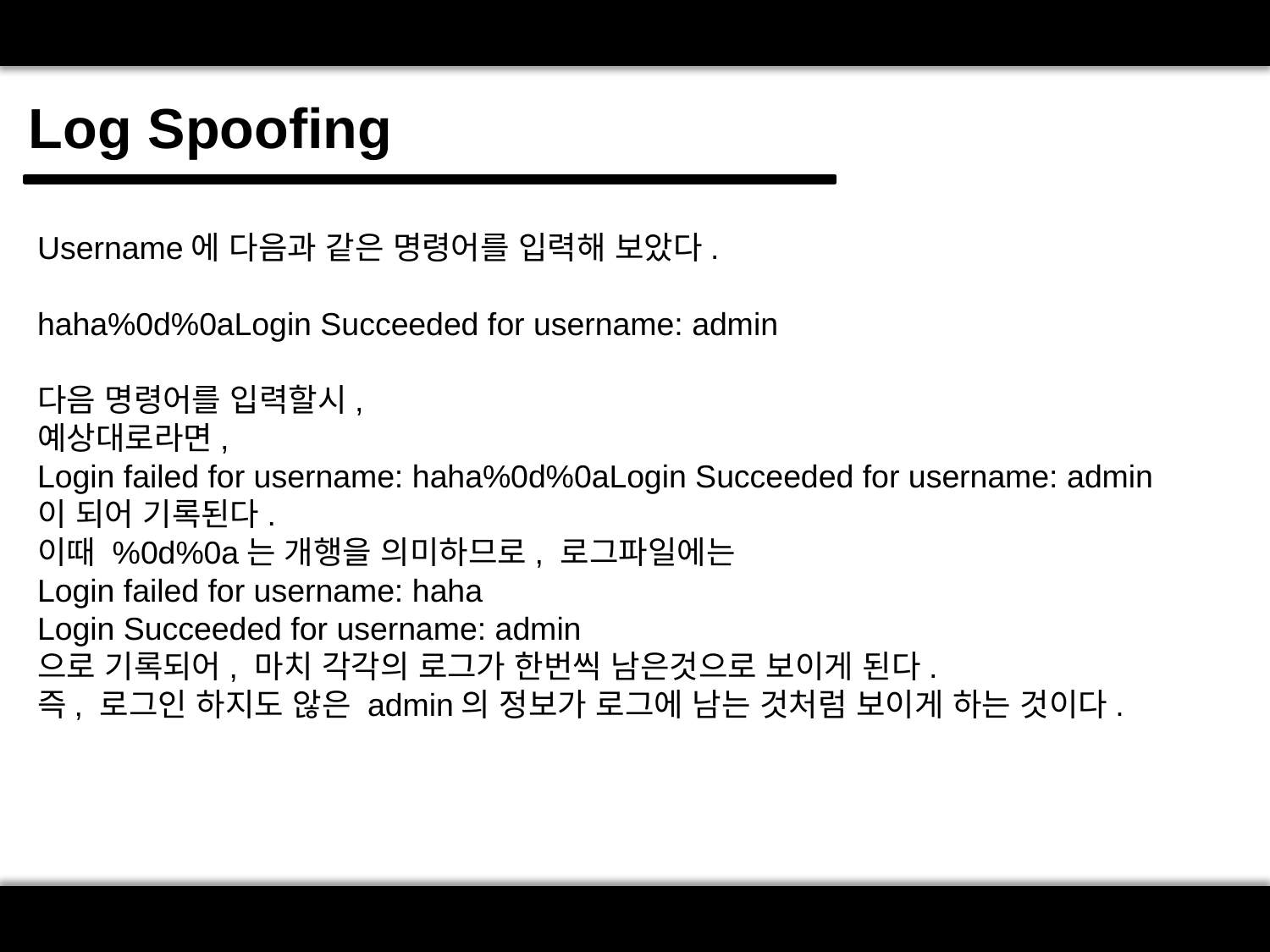

Log Spoofing

Username에 다음과 같은 명령어를 입력해 보았다.

haha%0d%0aLogin Succeeded for username: admin

다음 명령어를 입력할시,
예상대로라면,
Login failed for username: haha%0d%0aLogin Succeeded for username: admin
이 되어 기록된다.
이때 %0d%0a는 개행을 의미하므로, 로그파일에는
Login failed for username: haha
Login Succeeded for username: admin
으로 기록되어, 마치 각각의 로그가 한번씩 남은것으로 보이게 된다.
즉, 로그인 하지도 않은 admin의 정보가 로그에 남는 것처럼 보이게 하는 것이다.